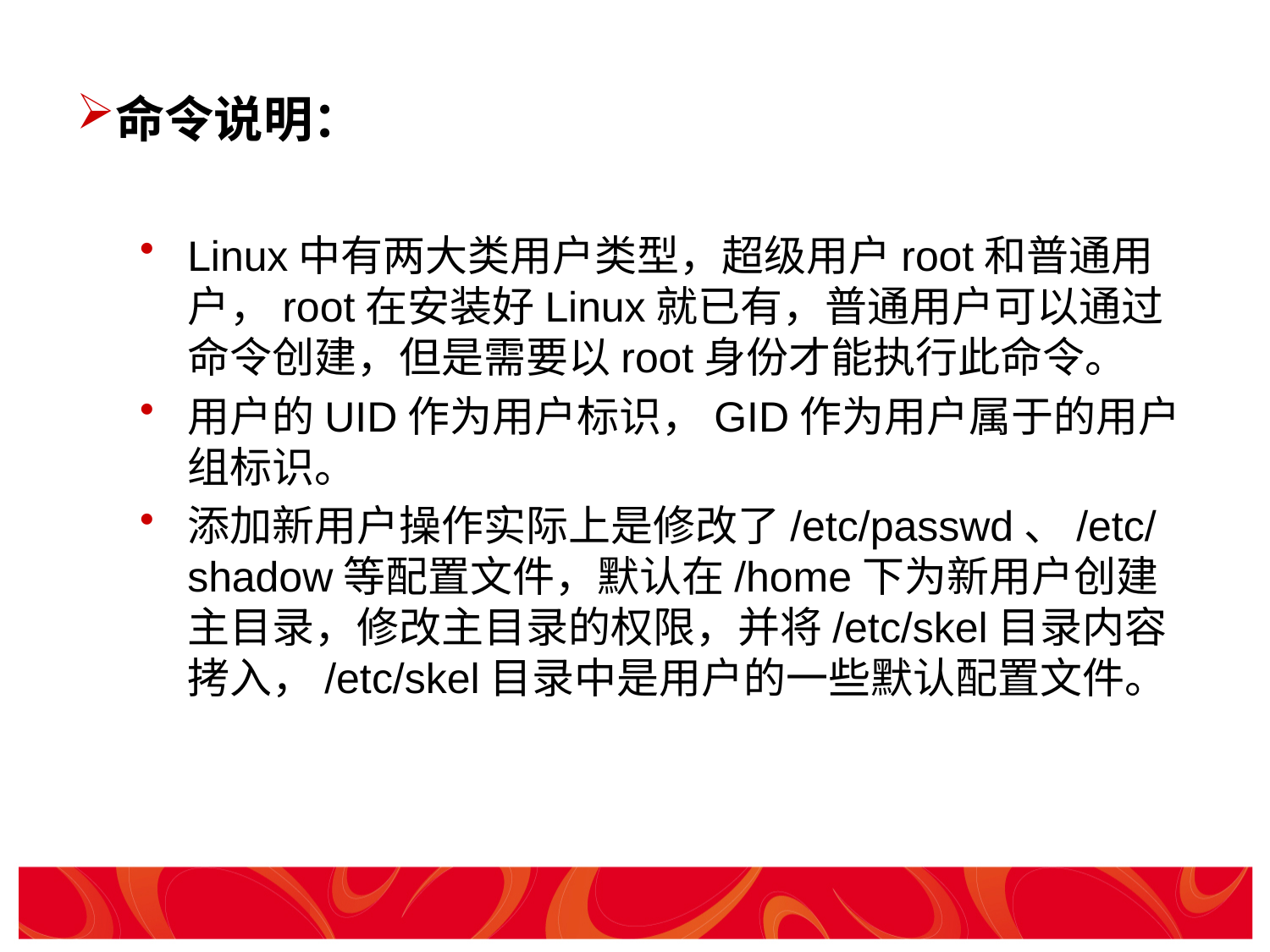

命令说明：
Linux中有两大类用户类型，超级用户root和普通用户，root在安装好Linux就已有，普通用户可以通过命令创建，但是需要以root身份才能执行此命令。
用户的UID作为用户标识，GID作为用户属于的用户组标识。
添加新用户操作实际上是修改了/etc/passwd、/etc/shadow等配置文件，默认在/home下为新用户创建主目录，修改主目录的权限，并将/etc/skel目录内容拷入，/etc/skel目录中是用户的一些默认配置文件。